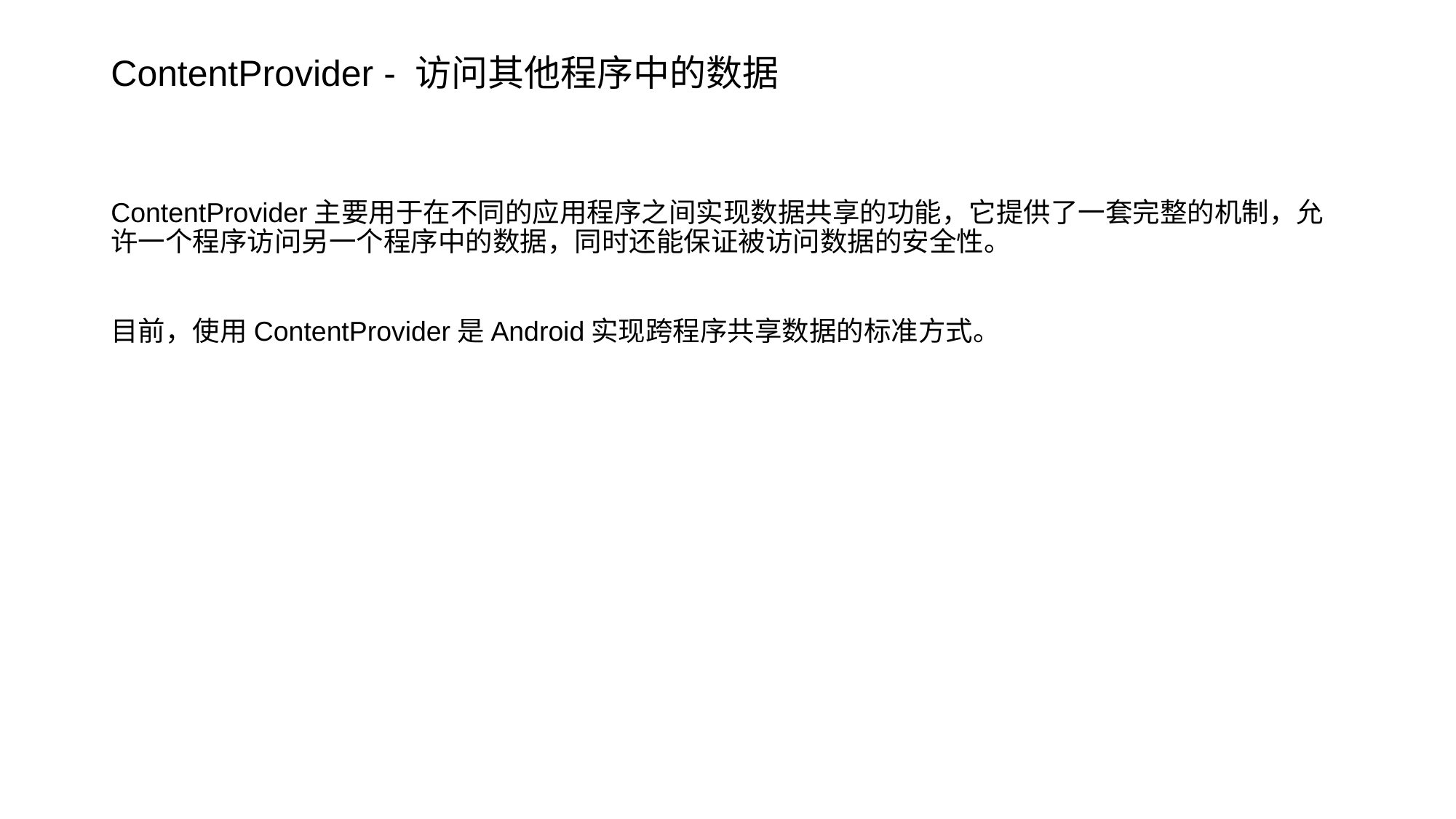

# ContentProvider - 访问其他程序中的数据
ContentProvider主要用于在不同的应用程序之间实现数据共享的功能，它提供了一套完整的机制，允许一个程序访问另一个程序中的数据，同时还能保证被访问数据的安全性。

目前，使用ContentProvider是Android实现跨程序共享数据的标准方式。